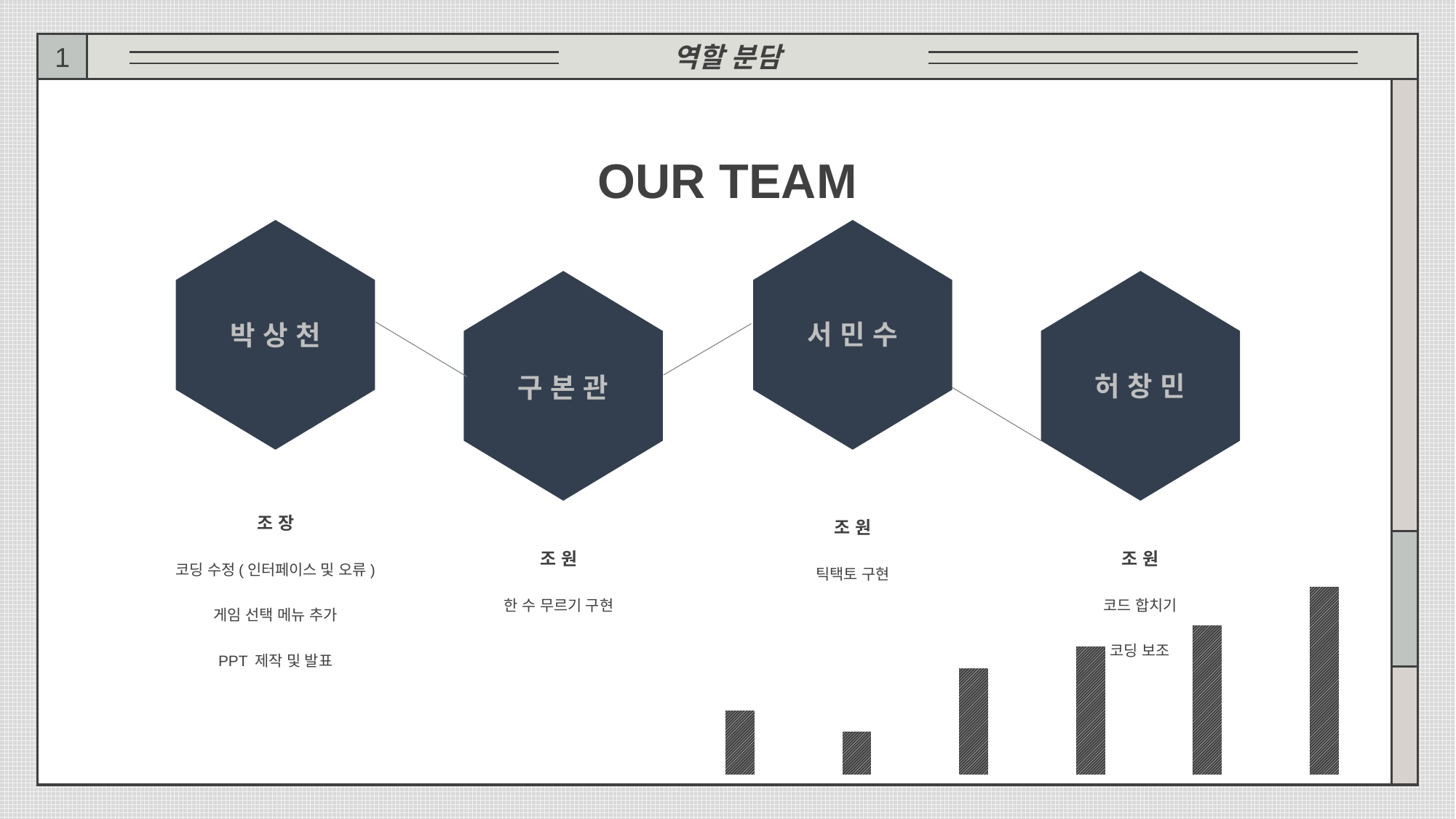

역할 분담
1

OUR TEAM

서 민 수
박 상 천
허 창 민
구 본 관
조 장
코딩 수정(인터페이스 및 오류)
게임 선택 메뉴 추가
PPT 제작 및 발표
조 원
틱택토 구현
조 원
한 수 무르기 구현
조 원
코드 합치기
코딩 보조

### Chart

| Category | 계열 1 |
|---|---|
| 1 | 0.3 |
| 2 | 0.2 |
| 3 | 0.5 |
| 4 | 0.6 |
| 5 | 0.7 |
| 6 | 0.88 |